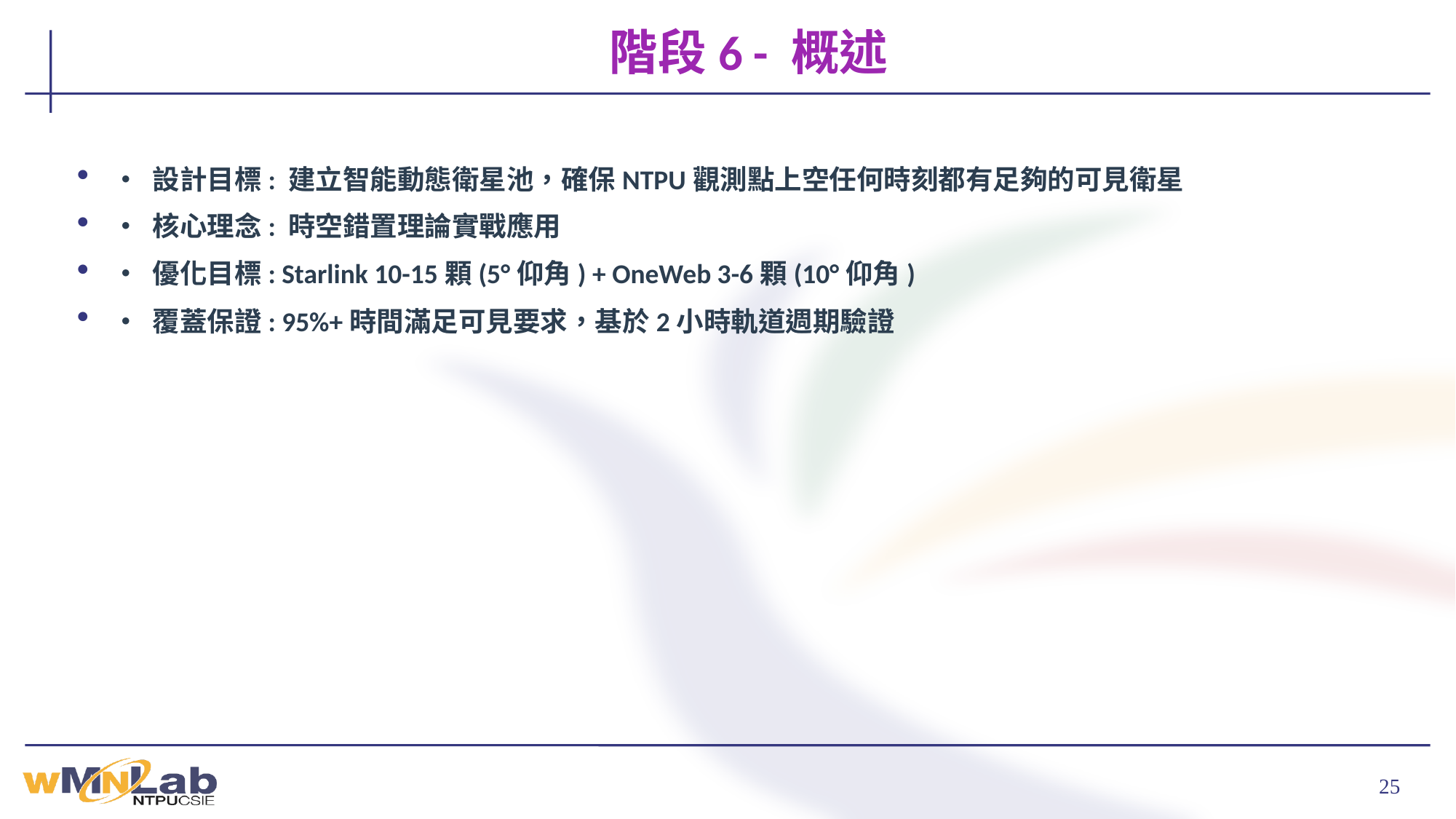

# 階段6 - 概述

• 設計目標: 建立智能動態衛星池，確保NTPU觀測點上空任何時刻都有足夠的可見衛星
• 核心理念: 時空錯置理論實戰應用
• 優化目標: Starlink 10-15顆(5°仰角) + OneWeb 3-6顆(10°仰角)
• 覆蓋保證: 95%+時間滿足可見要求，基於2小時軌道週期驗證